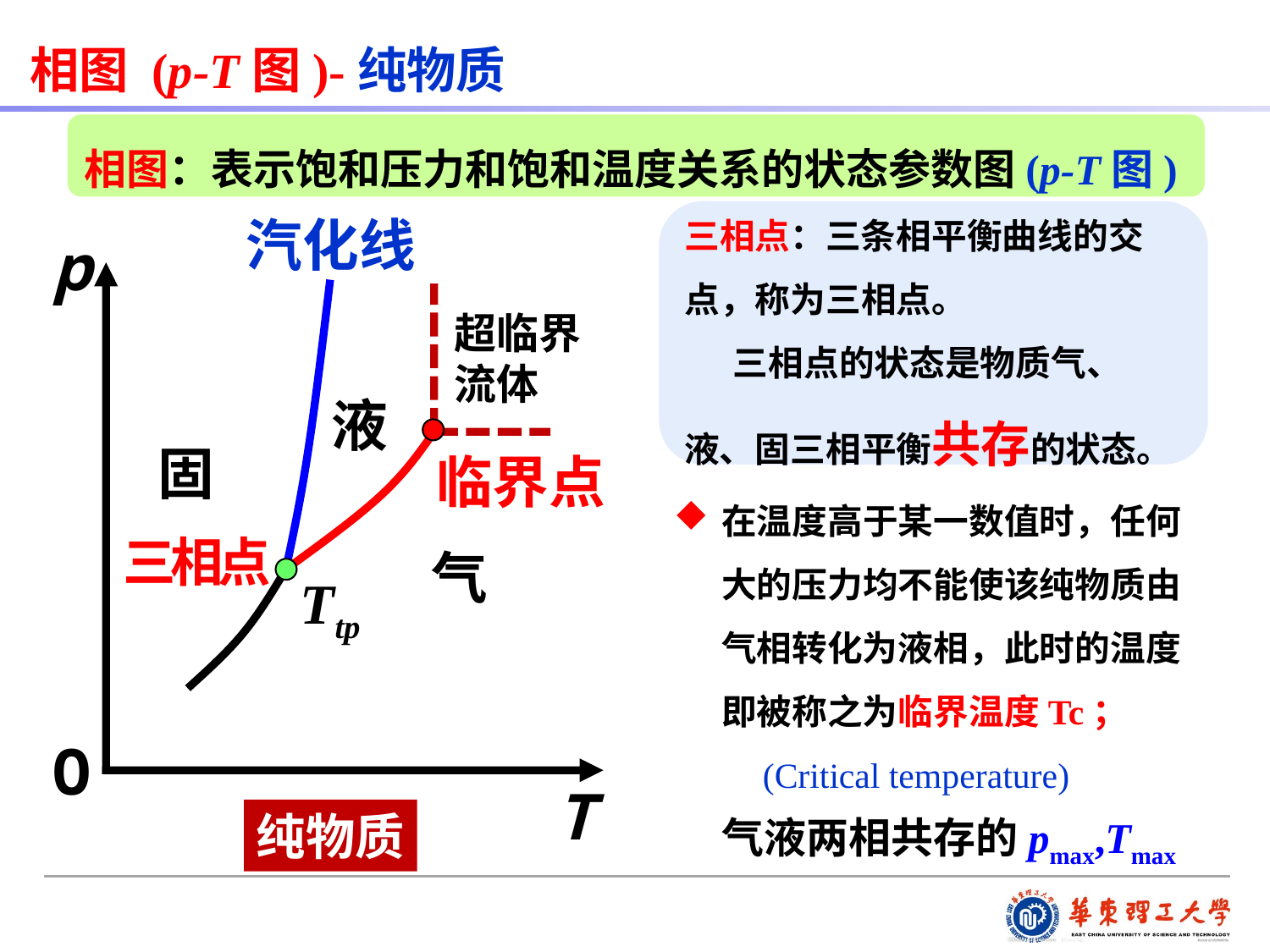

相图 (p-T图)-纯物质
相图：表示饱和压力和饱和温度关系的状态参数图(p-T图)
三相点：三条相平衡曲线的交点，称为三相点。
     三相点的状态是物质气、液、固三相平衡共存的状态。
汽化线
p

超临界流体
液

固

临界点
在温度高于某一数值时，任何大的压力均不能使该纯物质由气相转化为液相，此时的温度即被称之为临界温度Tc；
          (Critical temperature)
三相点
气

Ttp

O

T
纯物质
气液两相共存的pmax,Tmax